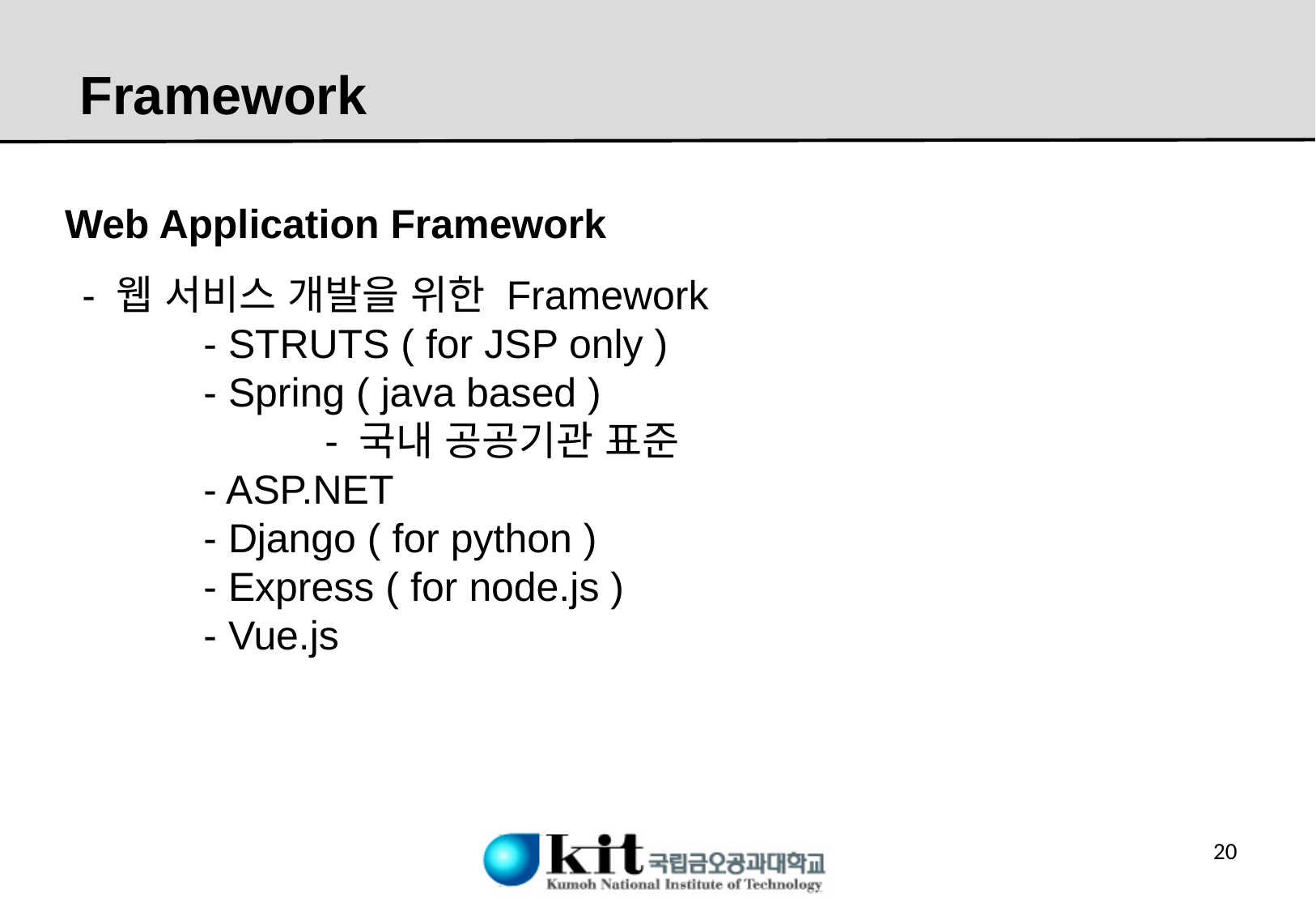

# Framework
Web Application Framework
- 웹 서비스 개발을 위한 Framework
	- STRUTS ( for JSP only )
	- Spring ( java based )
		- 국내 공공기관 표준
	- ASP.NET
	- Django ( for python )
	- Express ( for node.js )
	- Vue.js
20